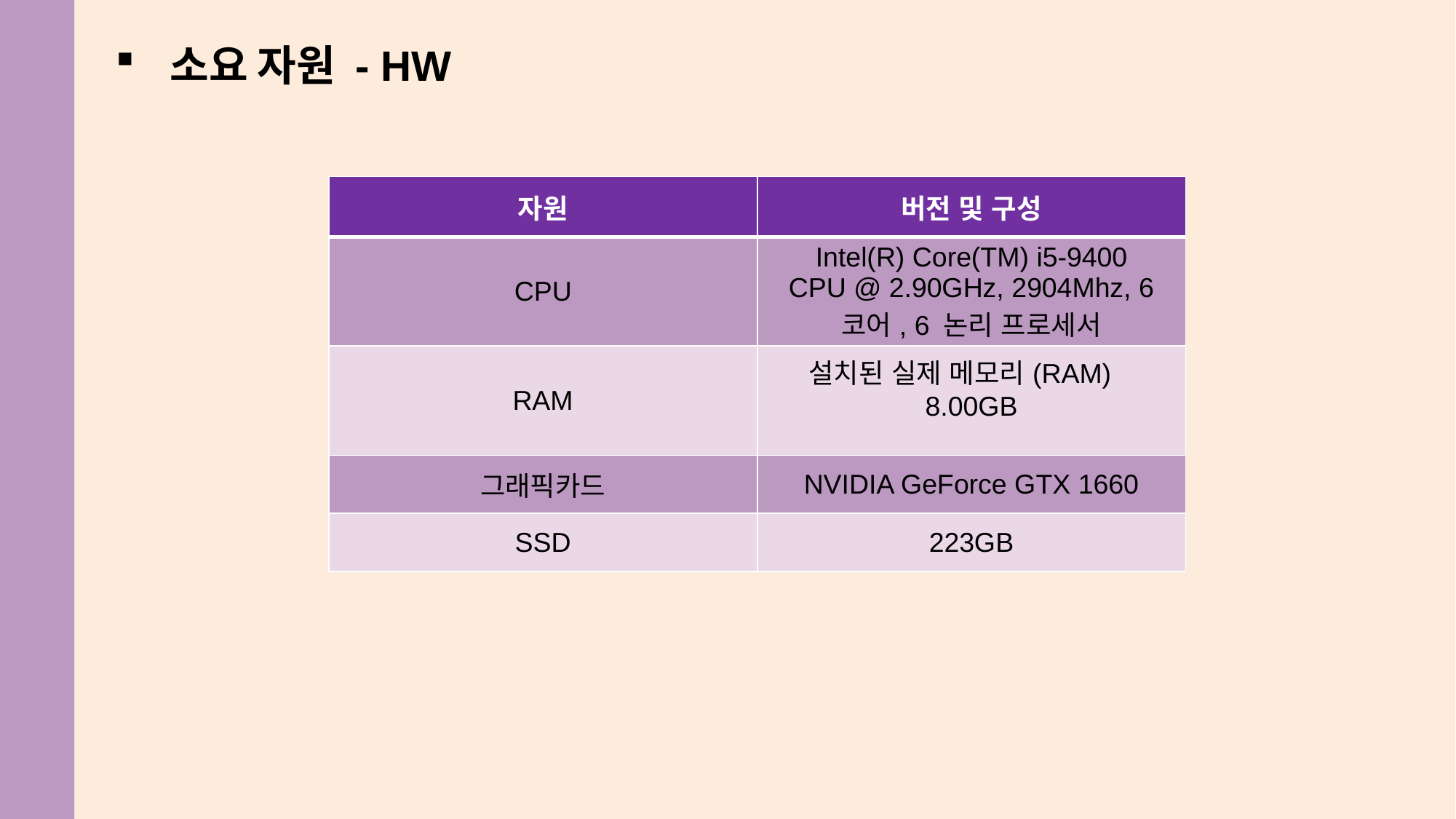

소요 자원 - HW
| 자원 | 버전 및 구성 |
| --- | --- |
| CPU | Intel(R) Core(TM) i5-9400 CPU @ 2.90GHz, 2904Mhz, 6 코어, 6 논리 프로세서 |
| RAM | 설치된 실제 메모리(RAM)    8.00GB |
| 그래픽카드 | NVIDIA GeForce GTX 1660 |
| SSD | 223GB |